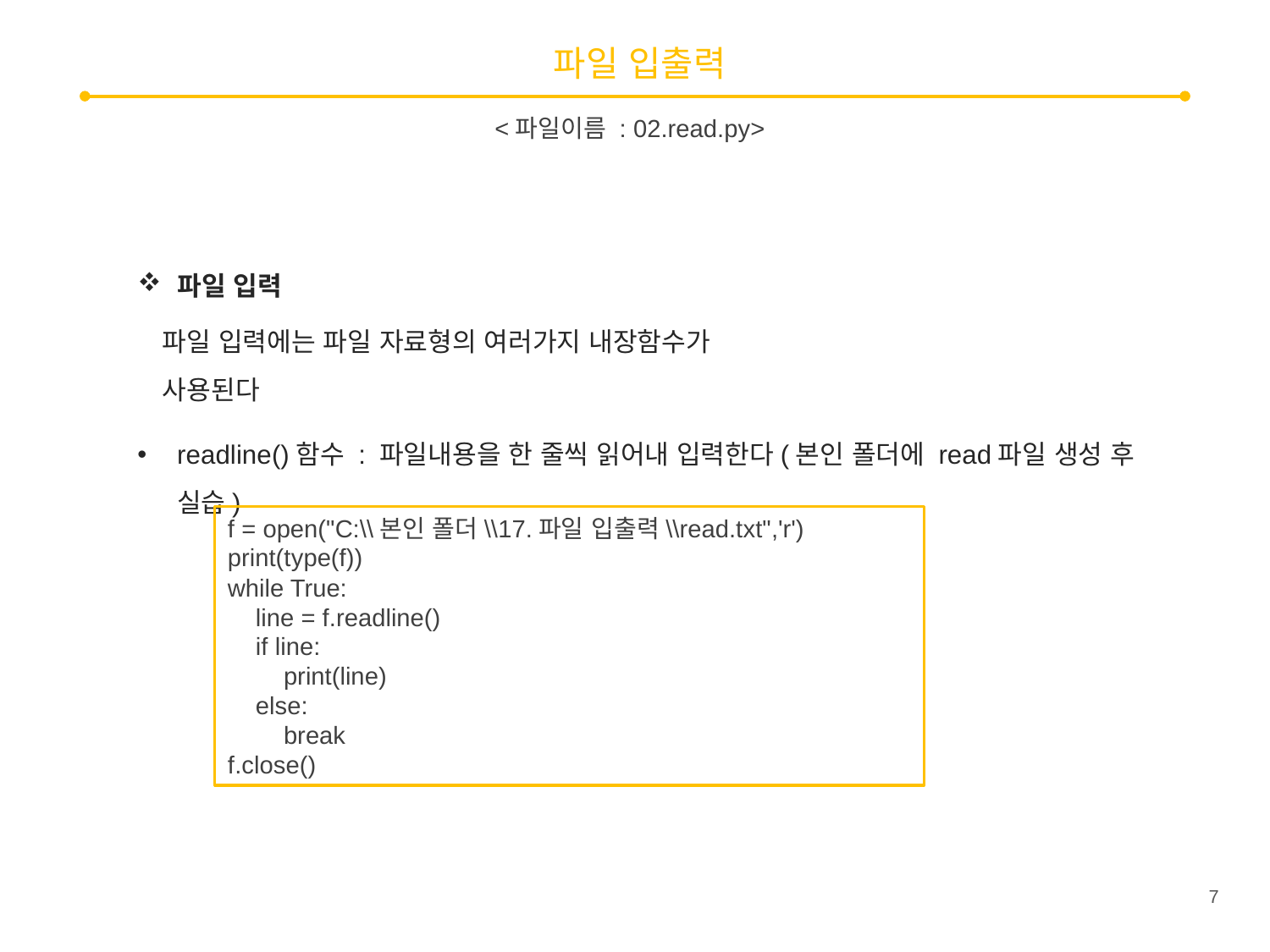

# 파일 입출력
<파일이름 : 02.read.py>
파일 입력
파일 입력에는 파일 자료형의 여러가지 내장함수가 사용된다
readline()함수 : 파일내용을 한 줄씩 읽어내 입력한다(본인 폴더에 read파일 생성 후 실습)
f = open("C:\\본인 폴더\\17.파일 입출력\\read.txt",'r')
print(type(f))
while True:
    line = f.readline()
    if line:
        print(line)
    else:
        break
f.close()